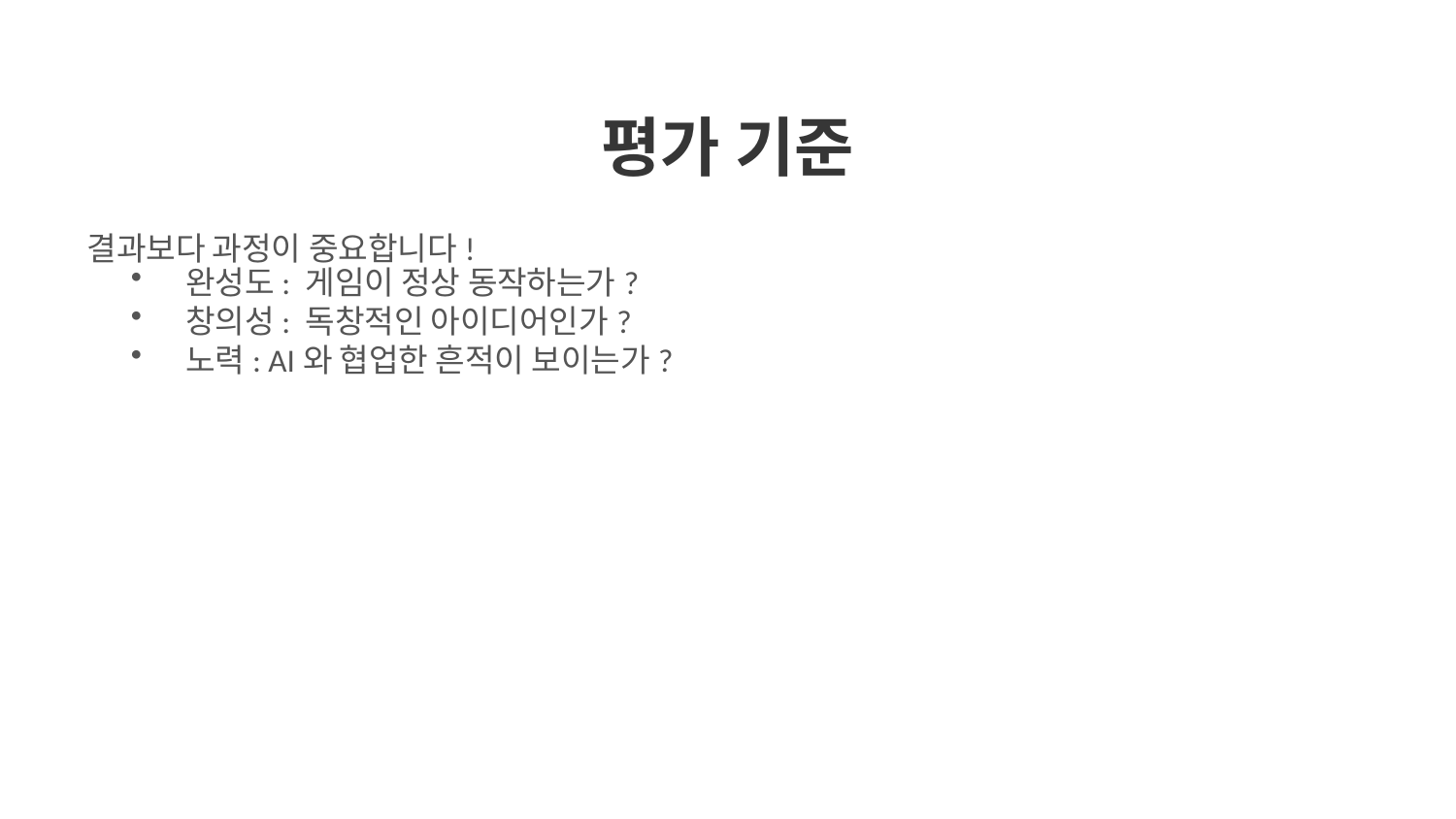

평가 기준
결과보다 과정이 중요합니다!
완성도: 게임이 정상 동작하는가?
창의성: 독창적인 아이디어인가?
노력: AI와 협업한 흔적이 보이는가?